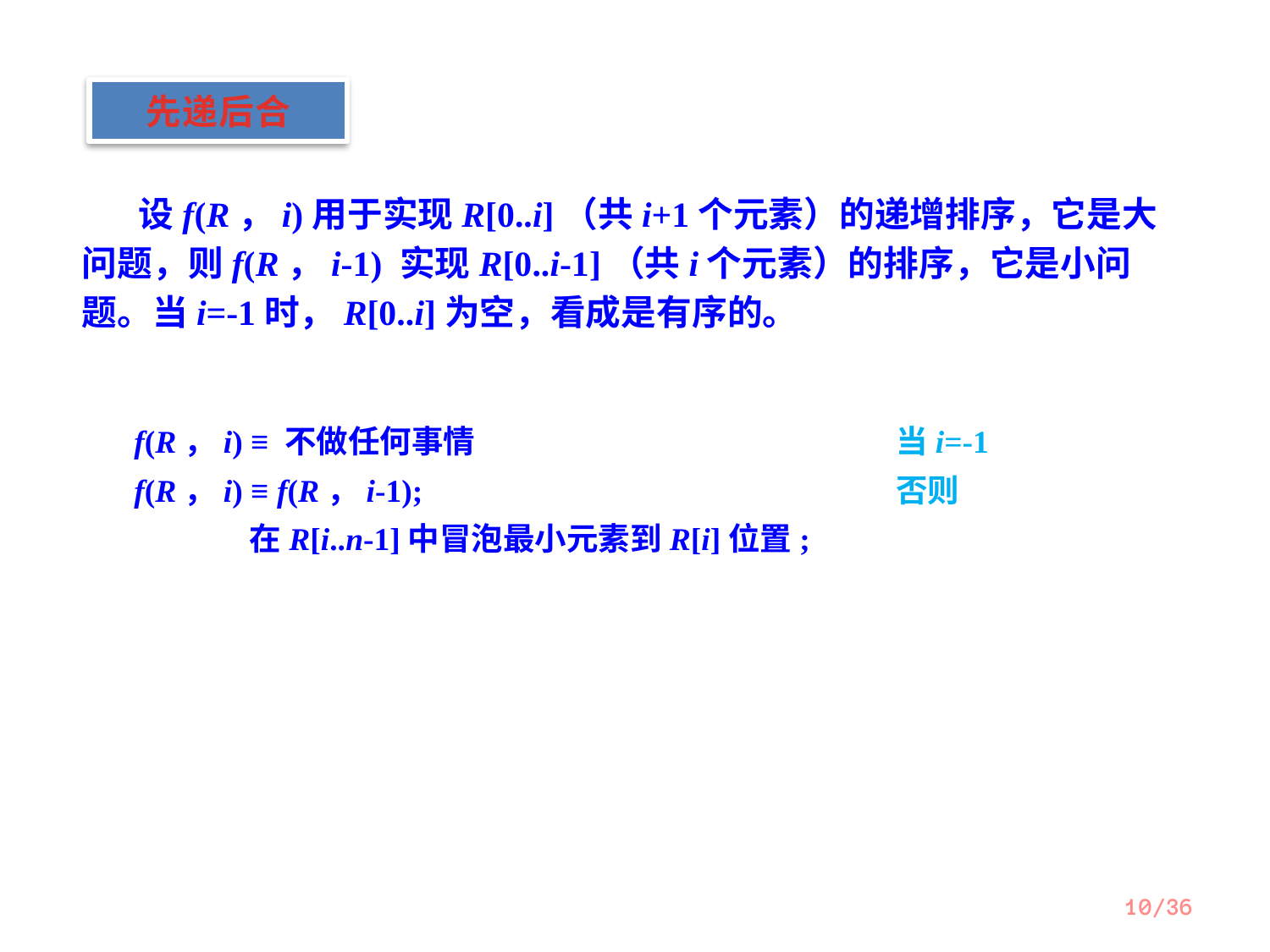

先递后合
      设f(R，i)用于实现R[0..i]（共i+1个元素）的递增排序，它是大问题，则f(R，i-1) 实现R[0..i-1]（共i个元素）的排序，它是小问题。当i=-1时，R[0..i]为空，看成是有序的。
f(R，i) ≡ 不做任何事情				当i=-1
f(R，i) ≡ f(R，i-1); 				否则
               在R[i..n-1]中冒泡最小元素到R[i]位置;
10/36